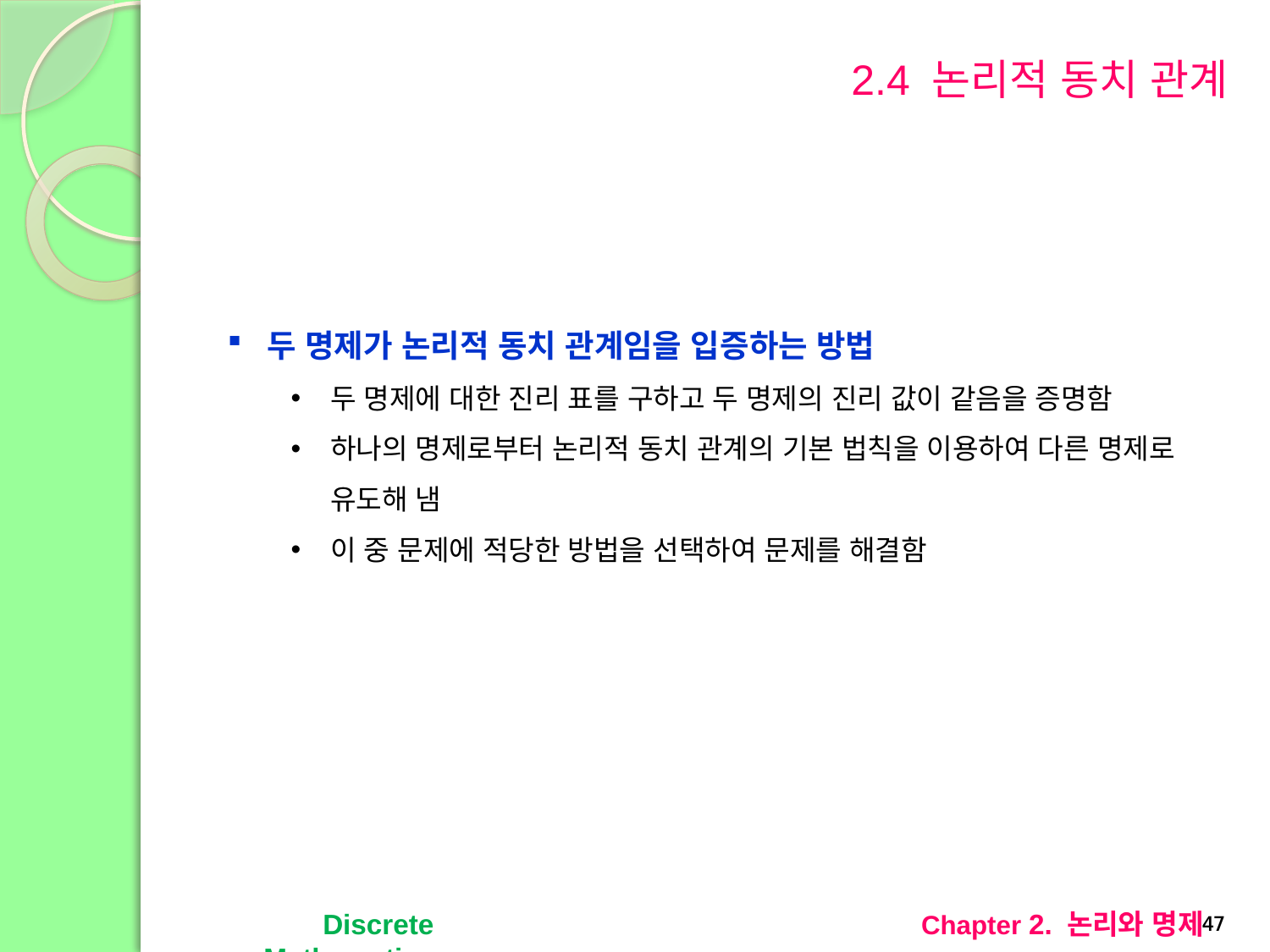

# 2.4 논리적 동치 관계
두 명제가 논리적 동치 관계임을 입증하는 방법
두 명제에 대한 진리 표를 구하고 두 명제의 진리 값이 같음을 증명함
하나의 명제로부터 논리적 동치 관계의 기본 법칙을 이용하여 다른 명제로 유도해 냄
이 중 문제에 적당한 방법을 선택하여 문제를 해결함
Discrete Mathematics
Chapter 2. 논리와 명제
47